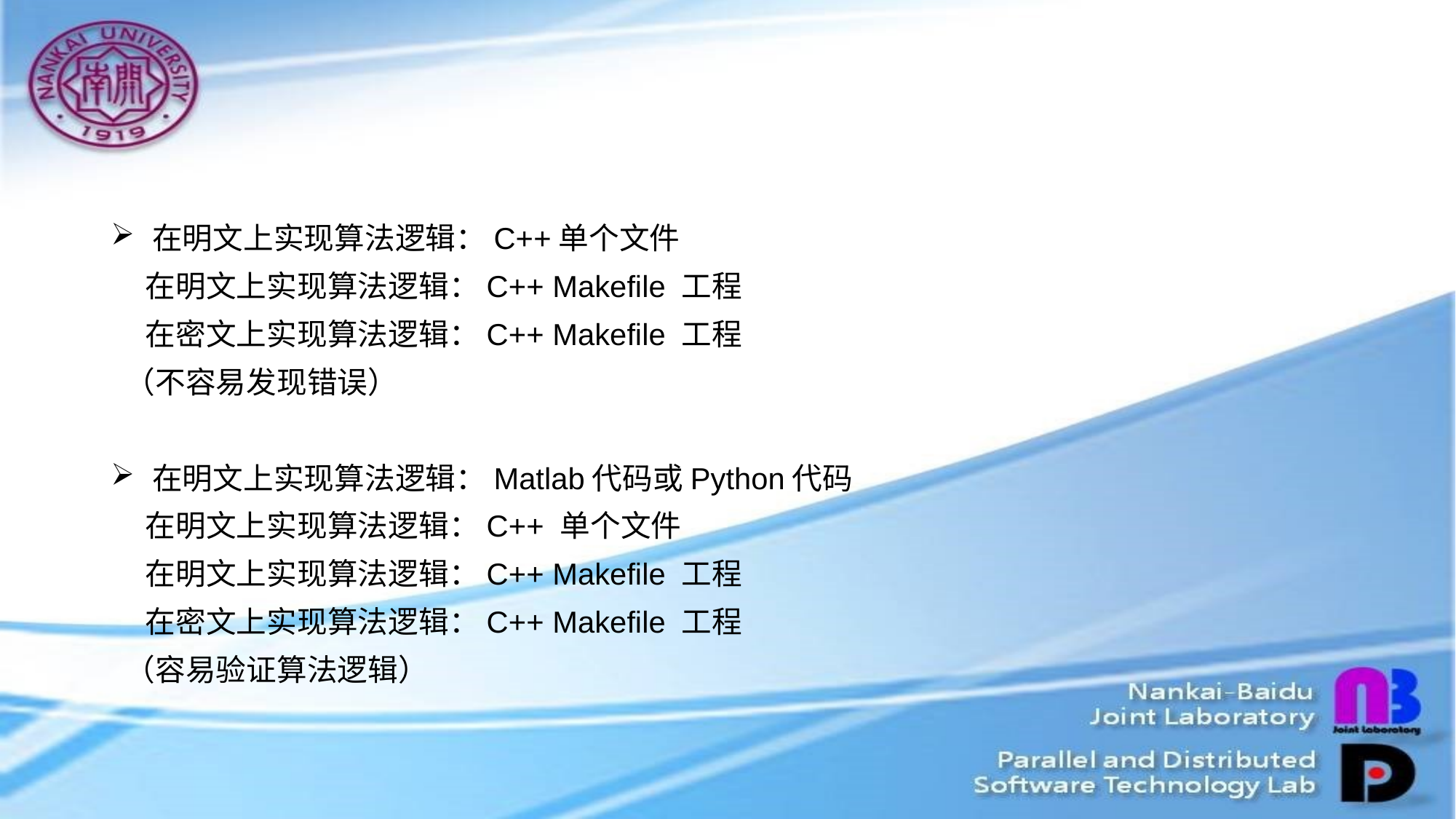

#
 在明文上实现算法逻辑：C++单个文件
    在明文上实现算法逻辑：C++ Makefile 工程
    在密文上实现算法逻辑：C++ Makefile 工程
 （不容易发现错误）

 在明文上实现算法逻辑：Matlab代码或Python代码
    在明文上实现算法逻辑：C++ 单个文件
    在明文上实现算法逻辑：C++ Makefile 工程
    在密文上实现算法逻辑：C++ Makefile 工程
 （容易验证算法逻辑）